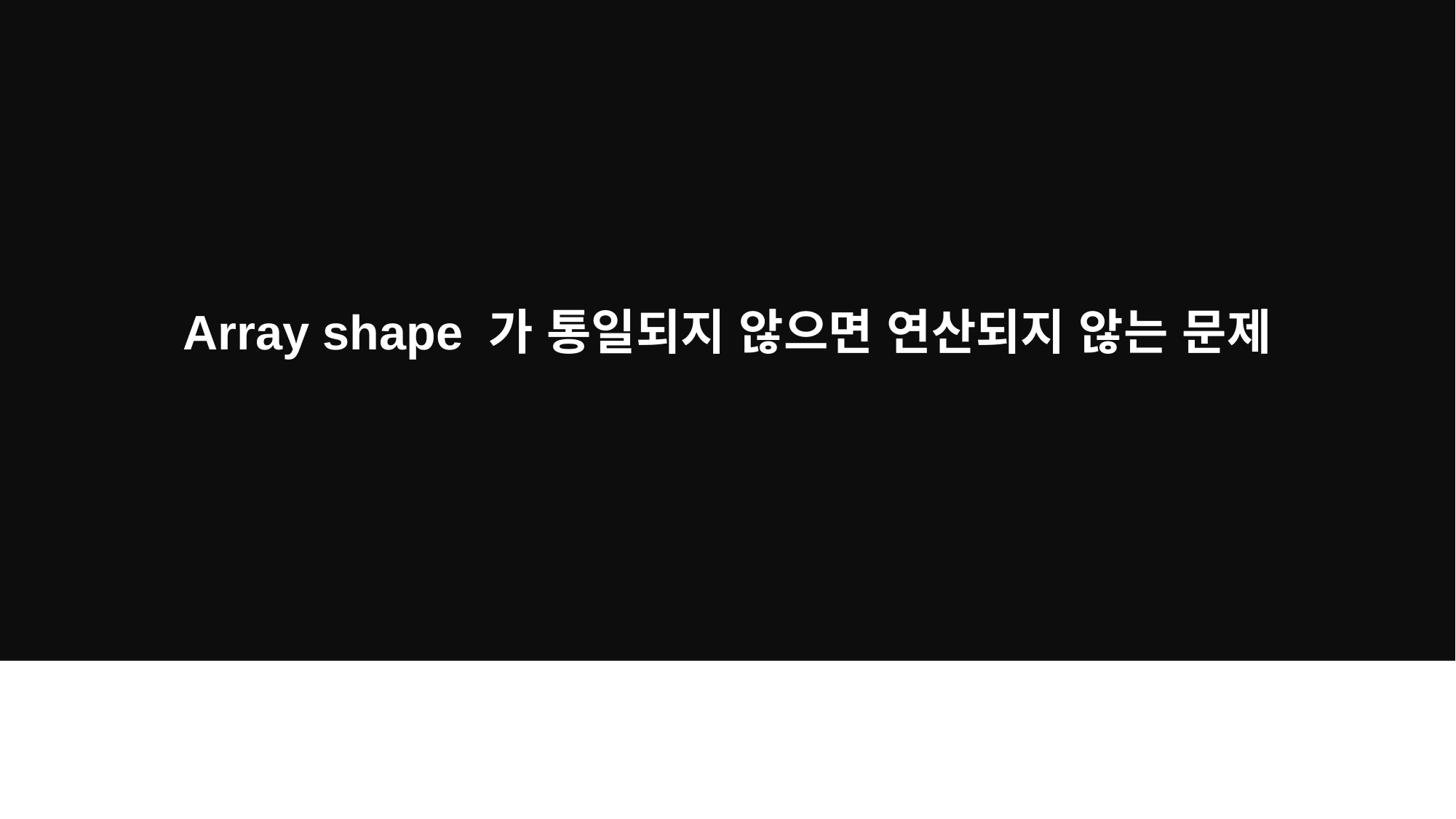

Array shape 가 통일되지 않으면 연산되지 않는 문제